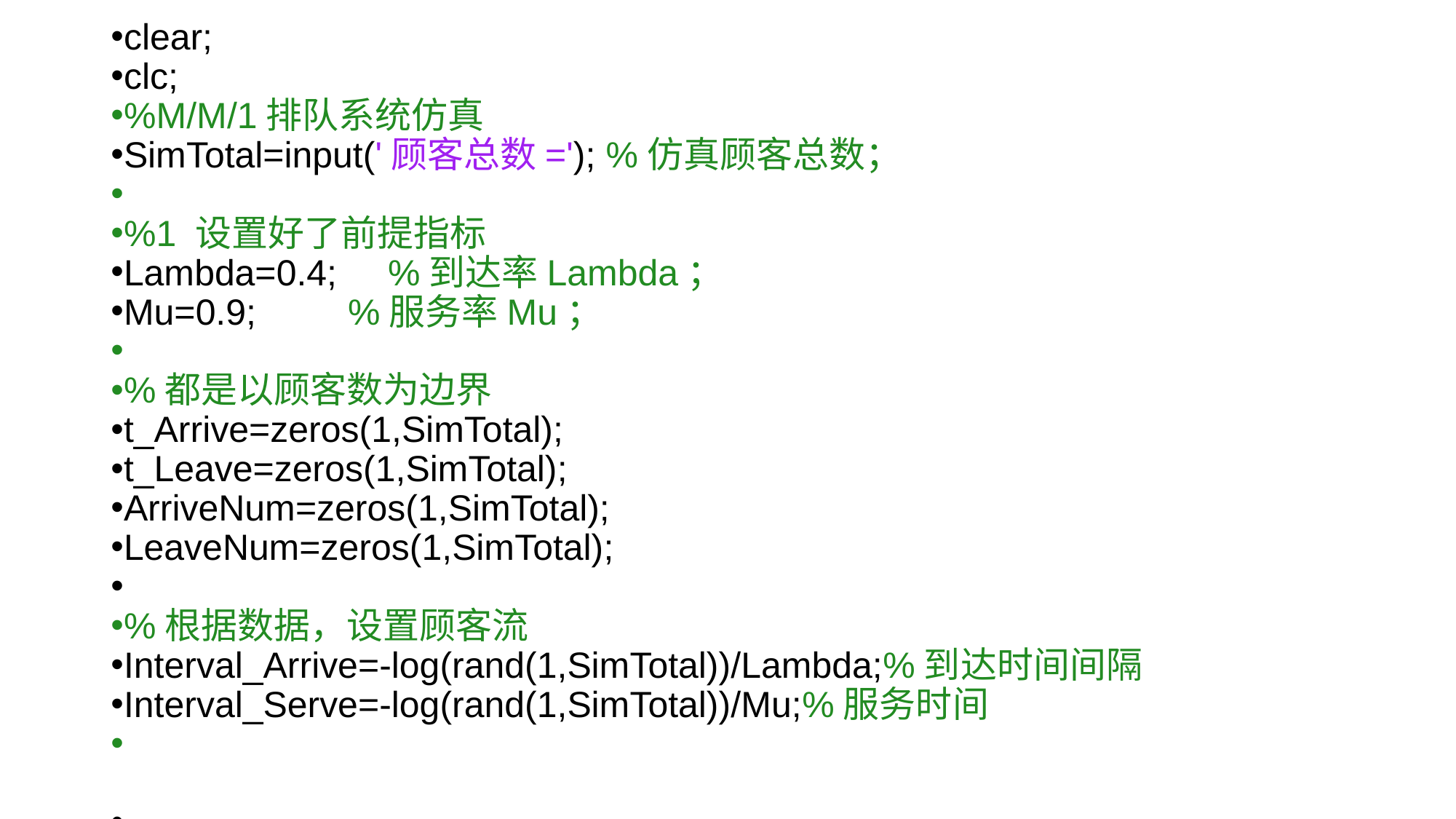

clear;
clc;
%M/M/1排队系统仿真
SimTotal=input('顾客总数='); %仿真顾客总数；

%1 设置好了前提指标
Lambda=0.4;     %到达率Lambda；
Mu=0.9;         %服务率Mu；

%都是以顾客数为边界
t_Arrive=zeros(1,SimTotal);
t_Leave=zeros(1,SimTotal);
ArriveNum=zeros(1,SimTotal);
LeaveNum=zeros(1,SimTotal);

%根据数据，设置顾客流
Interval_Arrive=-log(rand(1,SimTotal))/Lambda;%到达时间间隔
Interval_Serve=-log(rand(1,SimTotal))/Mu;%服务时间